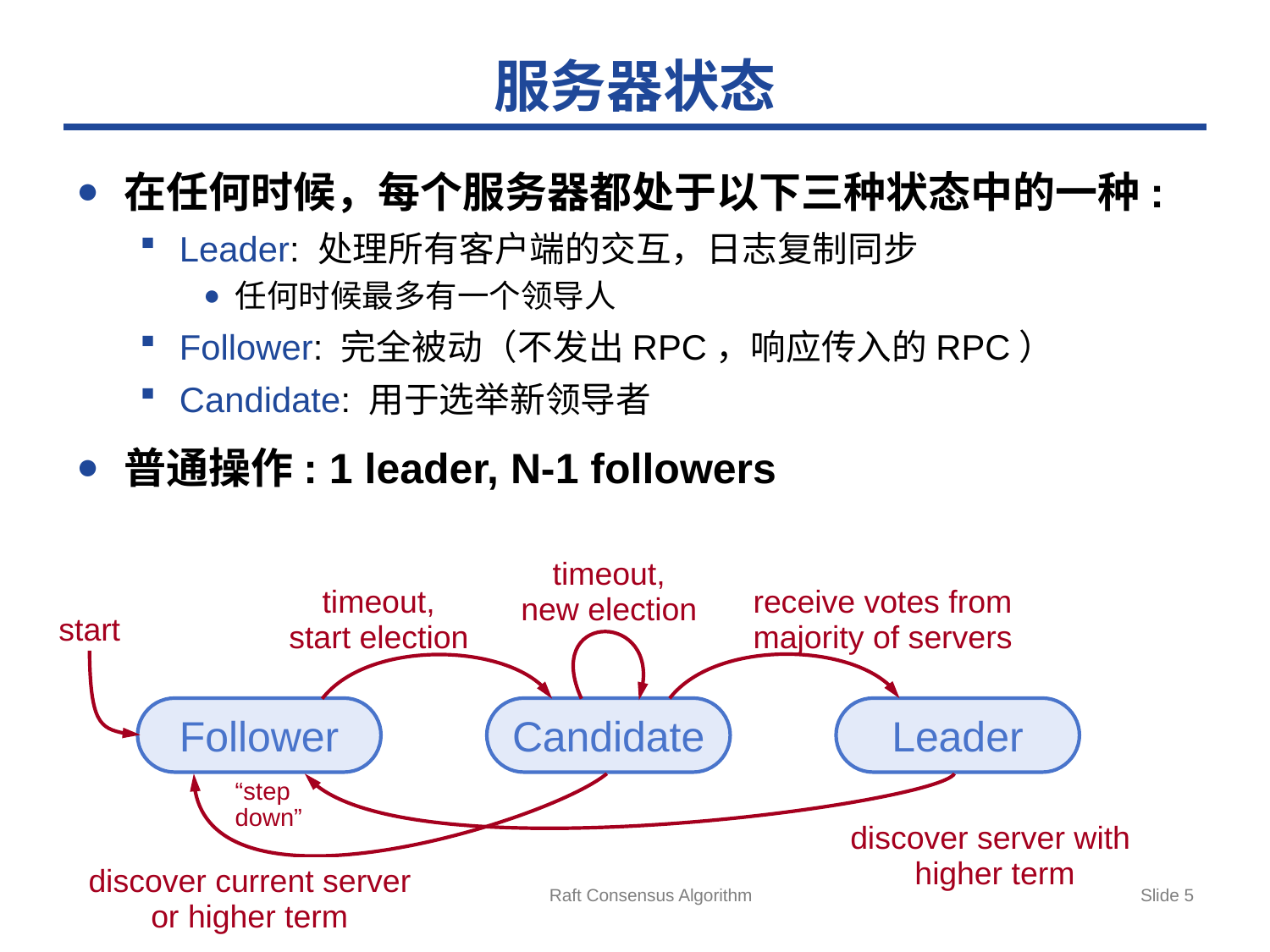

# 服务器状态
在任何时候，每个服务器都处于以下三种状态中的一种:
Leader: 处理所有客户端的交互，日志复制同步
任何时候最多有一个领导人
Follower: 完全被动（不发出RPC，响应传入的RPC）
Candidate: 用于选举新领导者
普通操作: 1 leader, N-1 followers
timeout,
new election
timeout,
start election
receive votes from
majority of servers
start

Follower
Candidate
Leader
“step
down”

discover server with
 higher term
discover current server
or higher term
March 3, 2013
Raft Consensus Algorithm
Slide 5